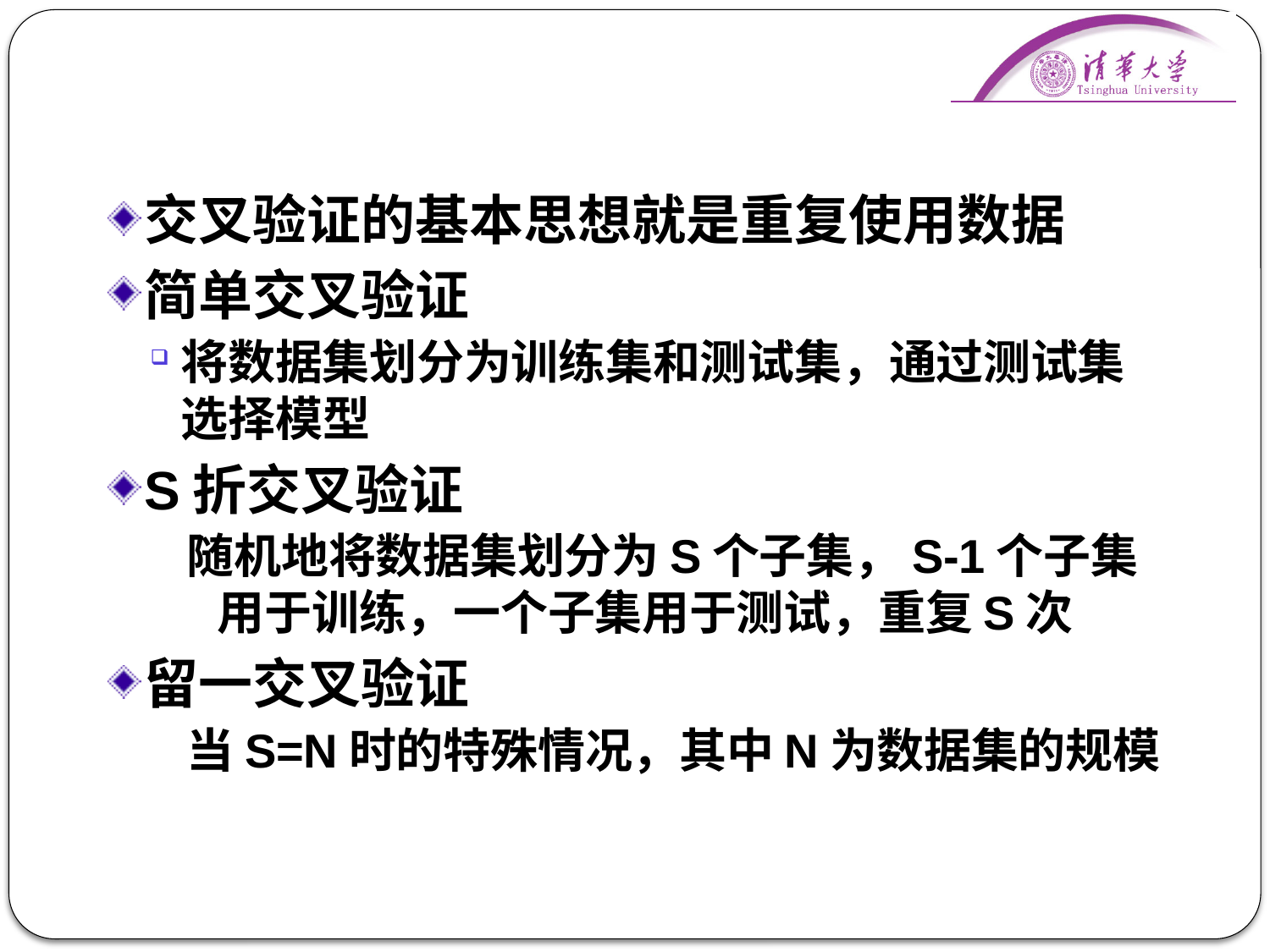

#
交叉验证的基本思想就是重复使用数据
简单交叉验证
将数据集划分为训练集和测试集，通过测试集选择模型
S折交叉验证
随机地将数据集划分为S个子集，S-1个子集用于训练，一个子集用于测试，重复S次
留一交叉验证
当S=N时的特殊情况，其中N为数据集的规模
92